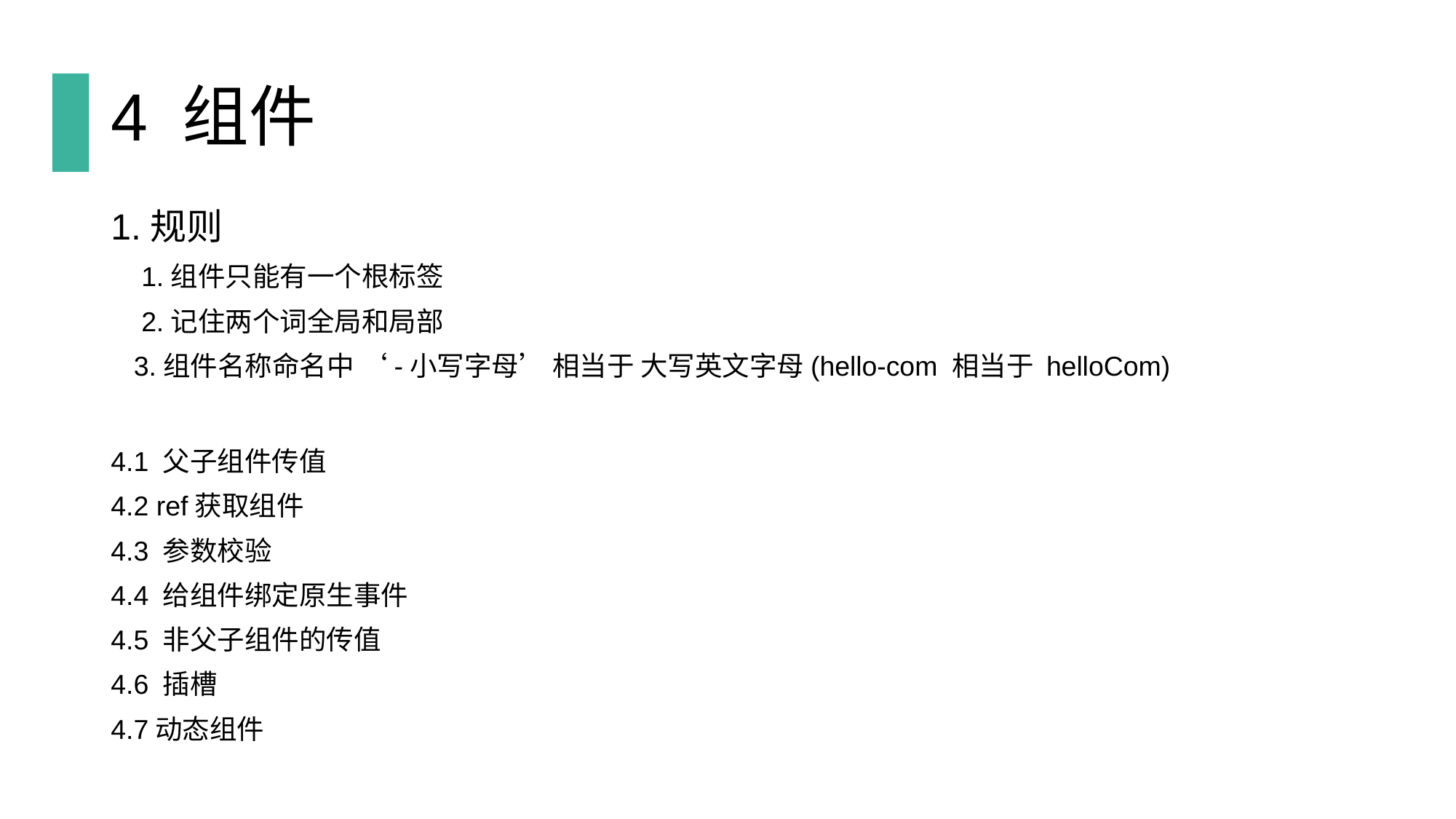

# 4 组件
1.规则
    1.组件只能有一个根标签
    2.记住两个词全局和局部
   3.组件名称命名中 ‘-小写字母’ 相当于 大写英文字母(hello-com 相当于 helloCom)
4.1 父子组件传值
4.2 ref获取组件
4.3 参数校验
4.4 给组件绑定原生事件
4.5 非父子组件的传值
4.6 插槽
4.7动态组件